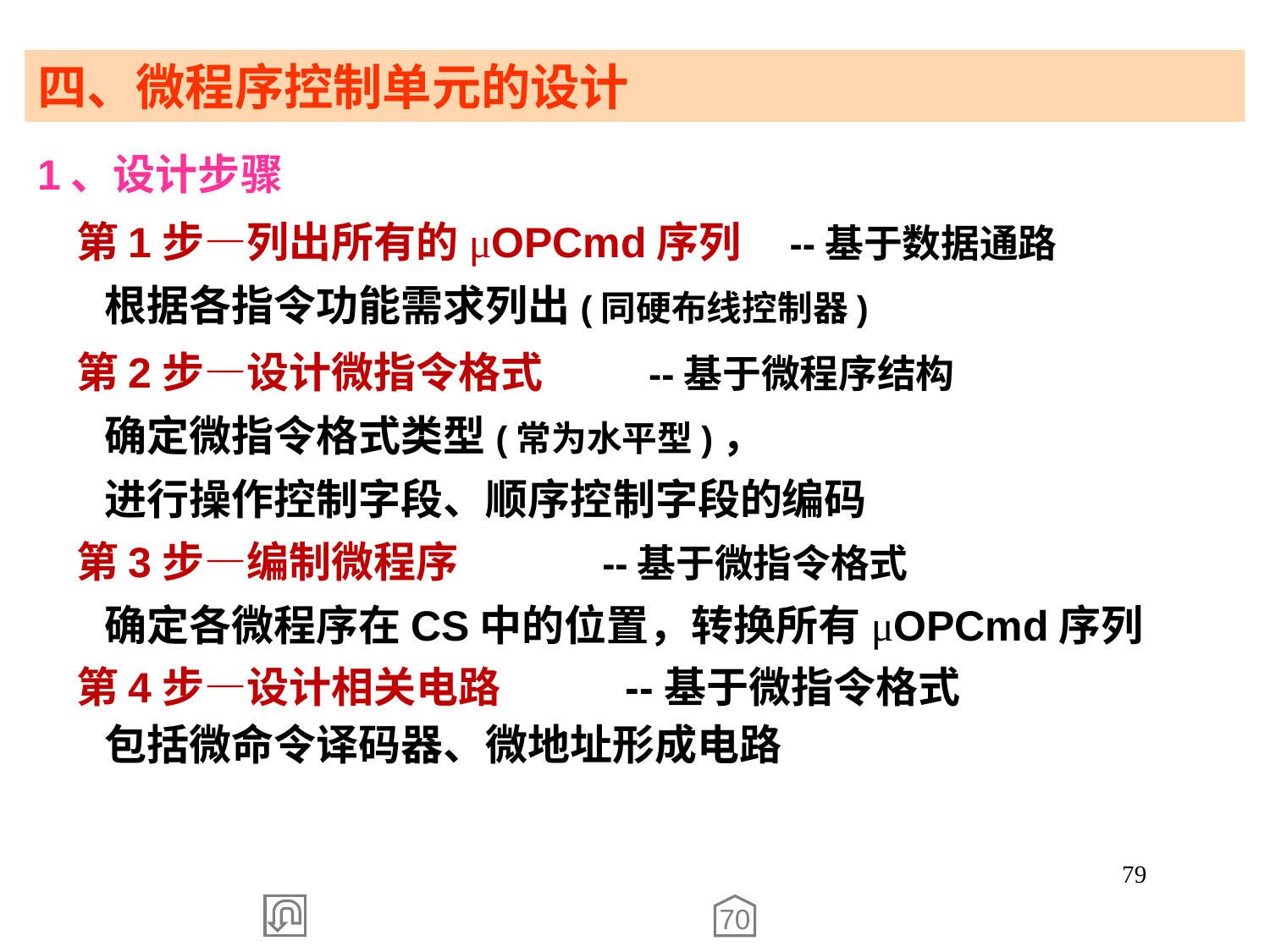

四、微程序控制单元的设计
1、设计步骤
   第1步—列出所有的μOPCmd序列    --基于数据通路
      根据各指令功能需求列出(同硬布线控制器)
   第2步—设计微指令格式          --基于微程序结构
      确定微指令格式类型(常为水平型)，
      进行操作控制字段、顺序控制字段的编码
   第3步—编制微程序              --基于微指令格式
      确定各微程序在CS中的位置，转换所有μOPCmd序列
   第4步—设计相关电路            --基于微指令格式
      包括微命令译码器、微地址形成电路
79

70